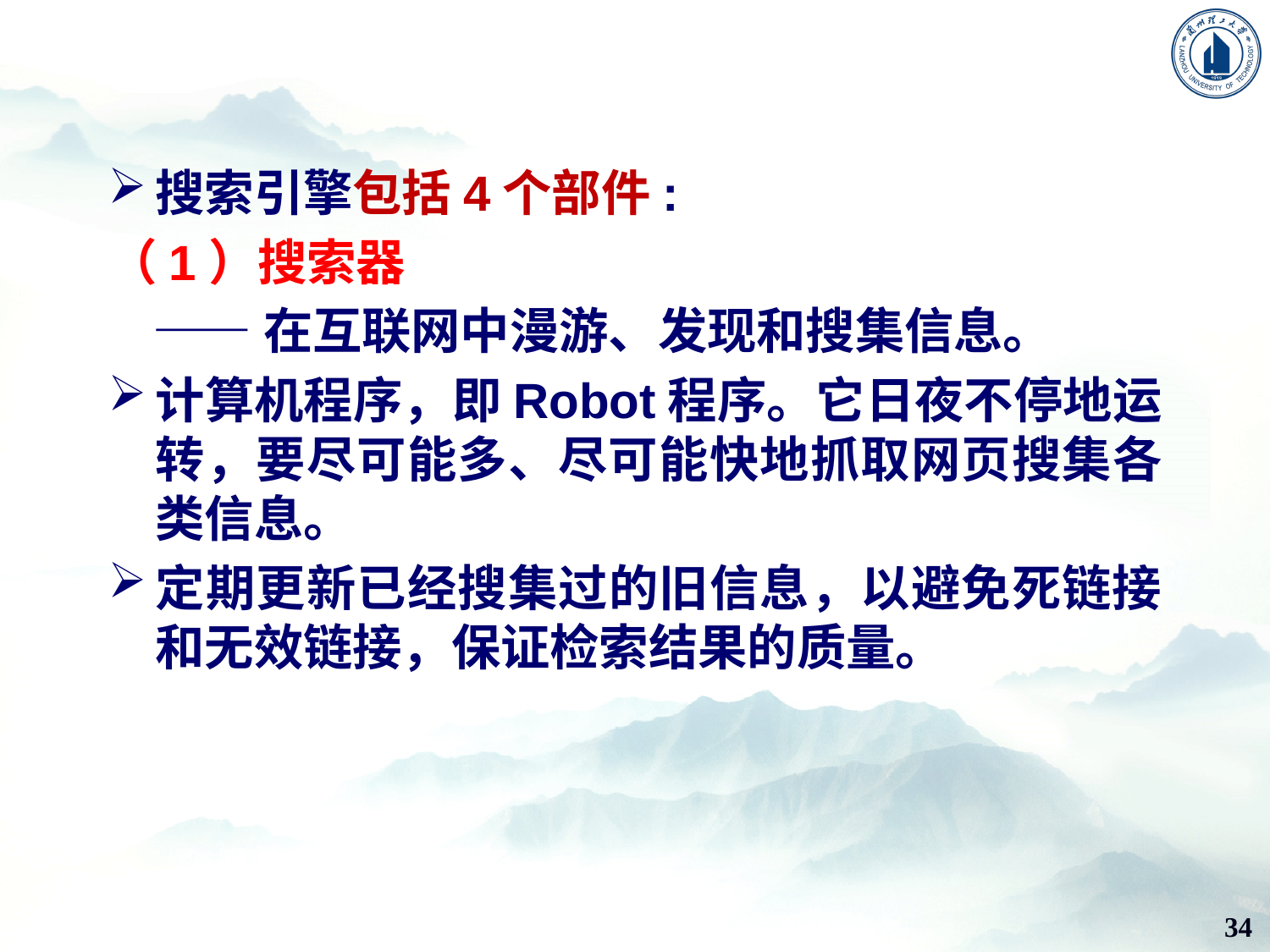

搜索引擎包括4个部件:
（1）搜索器
    ——在互联网中漫游、发现和搜集信息。
计算机程序，即Robot程序。它日夜不停地运转，要尽可能多、尽可能快地抓取网页搜集各类信息。
定期更新已经搜集过的旧信息，以避免死链接和无效链接，保证检索结果的质量。
34